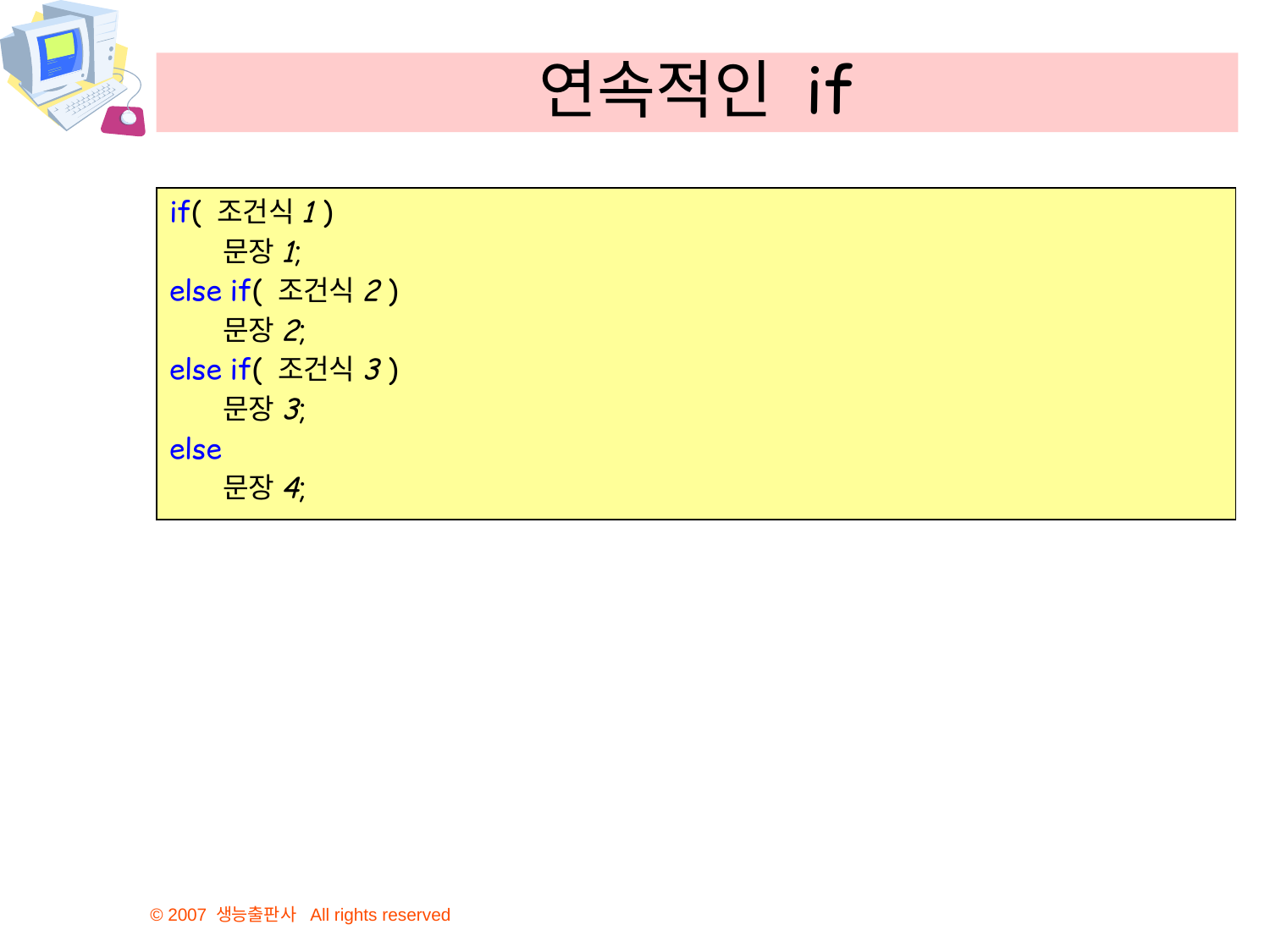

# 연속적인 if
if( 조건식1 )
      문장1;
else if( 조건식2 )
      문장2;
else if( 조건식3 )
      문장3;
else
      문장4;